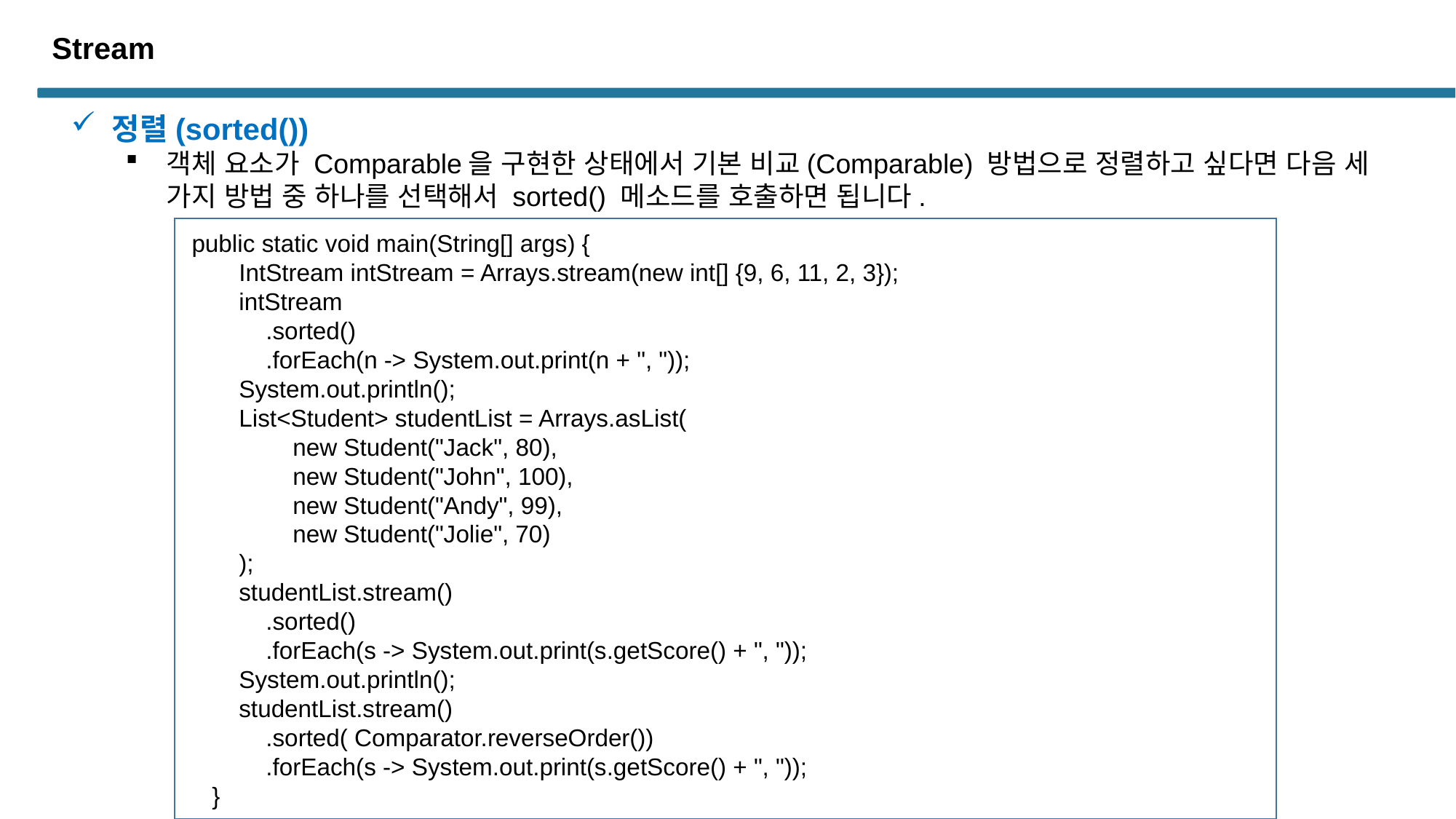

# Stream
정렬(sorted())
객체 요소가 Comparable을 구현한 상태에서 기본 비교(Comparable) 방법으로 정렬하고 싶다면 다음 세 가지 방법 중 하나를 선택해서 sorted() 메소드를 호출하면 됩니다.
 public static void main(String[] args) {
        IntStream intStream = Arrays.stream(new int[] {9, 6, 11, 2, 3});
        intStream
            .sorted()
            .forEach(n -> System.out.print(n + ", "));
        System.out.println();
        List<Student> studentList = Arrays.asList(
                new Student("Jack", 80),
                new Student("John", 100),
                new Student("Andy", 99),
                new Student("Jolie", 70)
        );
        studentList.stream()
            .sorted()
            .forEach(s -> System.out.print(s.getScore() + ", "));
        System.out.println();
        studentList.stream()
            .sorted( Comparator.reverseOrder())
            .forEach(s -> System.out.print(s.getScore() + ", "));
    }
- 98 -